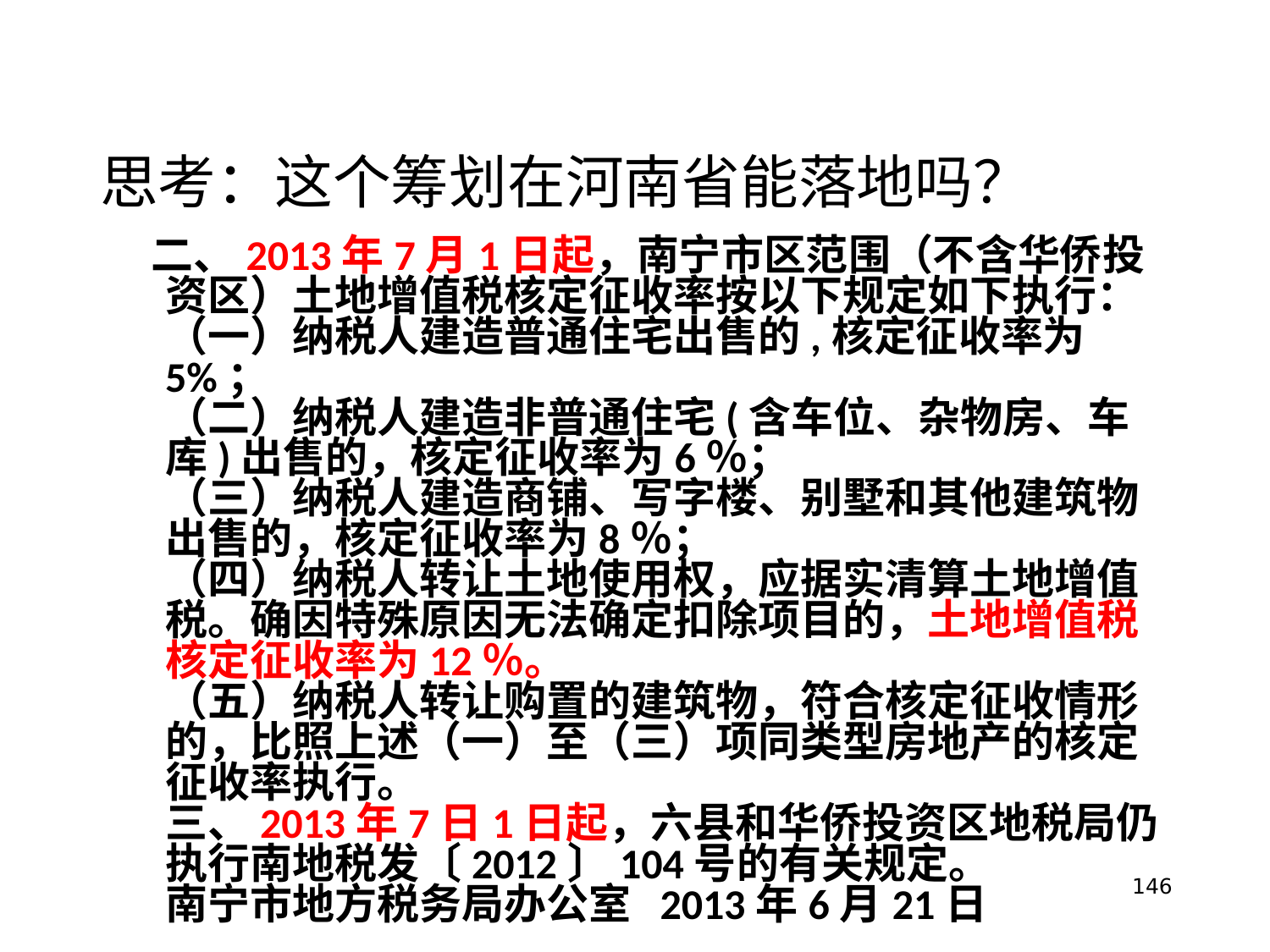

# 思考：这个筹划在河南省能落地吗？
       二、2013年7月1日起，南宁市区范围（不含华侨投资区）土地增值税核定征收率按以下规定如下执行：
（一）纳税人建造普通住宅出售的,核定征收率为5%；
（二）纳税人建造非普通住宅(含车位、杂物房、车库)出售的，核定征收率为6％；
（三）纳税人建造商铺、写字楼、别墅和其他建筑物出售的，核定征收率为8％；
（四）纳税人转让土地使用权，应据实清算土地增值税。确因特殊原因无法确定扣除项目的，土地增值税核定征收率为12％。
（五）纳税人转让购置的建筑物，符合核定征收情形的，比照上述（一）至（三）项同类型房地产的核定征收率执行。
三、2013年7日1日起，六县和华侨投资区地税局仍执行南地税发〔2012〕104号的有关规定。
南宁市地方税务局办公室  2013年6月21日
146